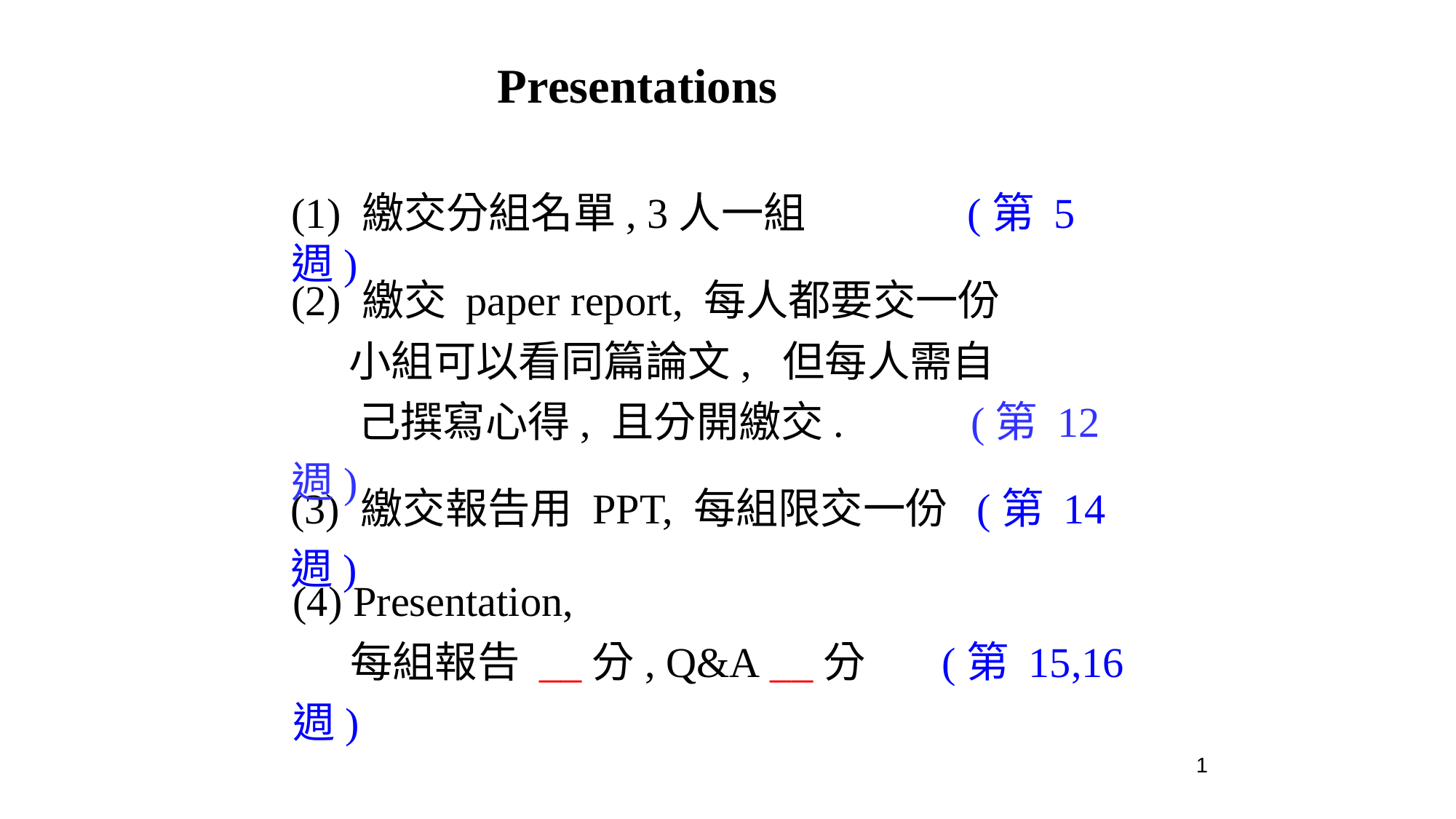

Presentations
(1) 繳交分組名單, 3人一組                (第 5 週)
(2) 繳交 paper report, 每人都要交一份
      小組可以看同篇論文,  但每人需自
      己撰寫心得, 且分開繳交.            (第 12 週)

(3) 繳交報告用 PPT, 每組限交一份  (第 14 週)
(4) Presentation,
     每組報告 __分, Q&A __分       (第 15,16 週)

1